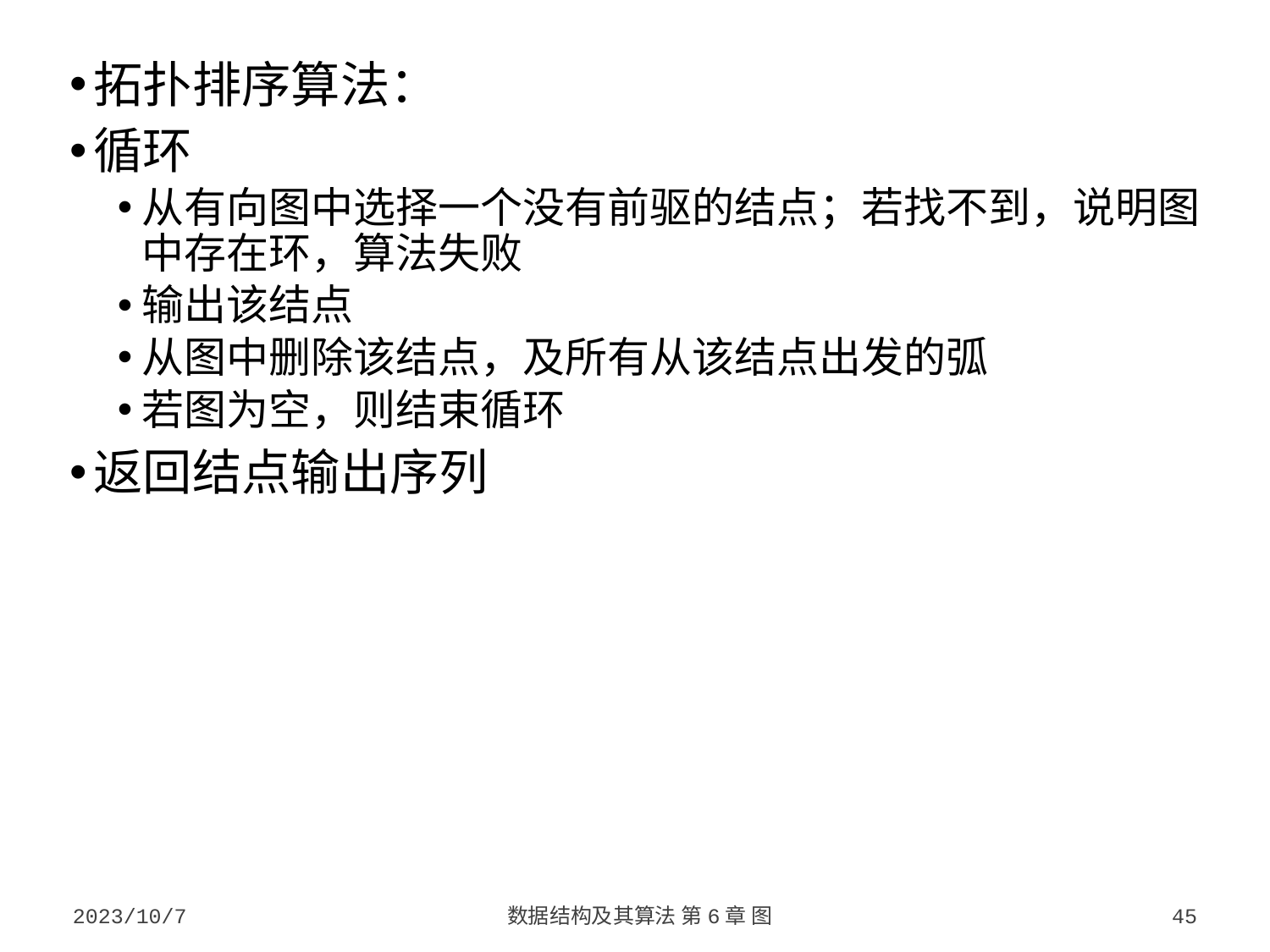

拓扑排序算法：
循环
从有向图中选择一个没有前驱的结点；若找不到，说明图中存在环，算法失败
输出该结点
从图中删除该结点，及所有从该结点出发的弧
若图为空，则结束循环
返回结点输出序列
2023/10/7
数据结构及其算法 第6章 图
45